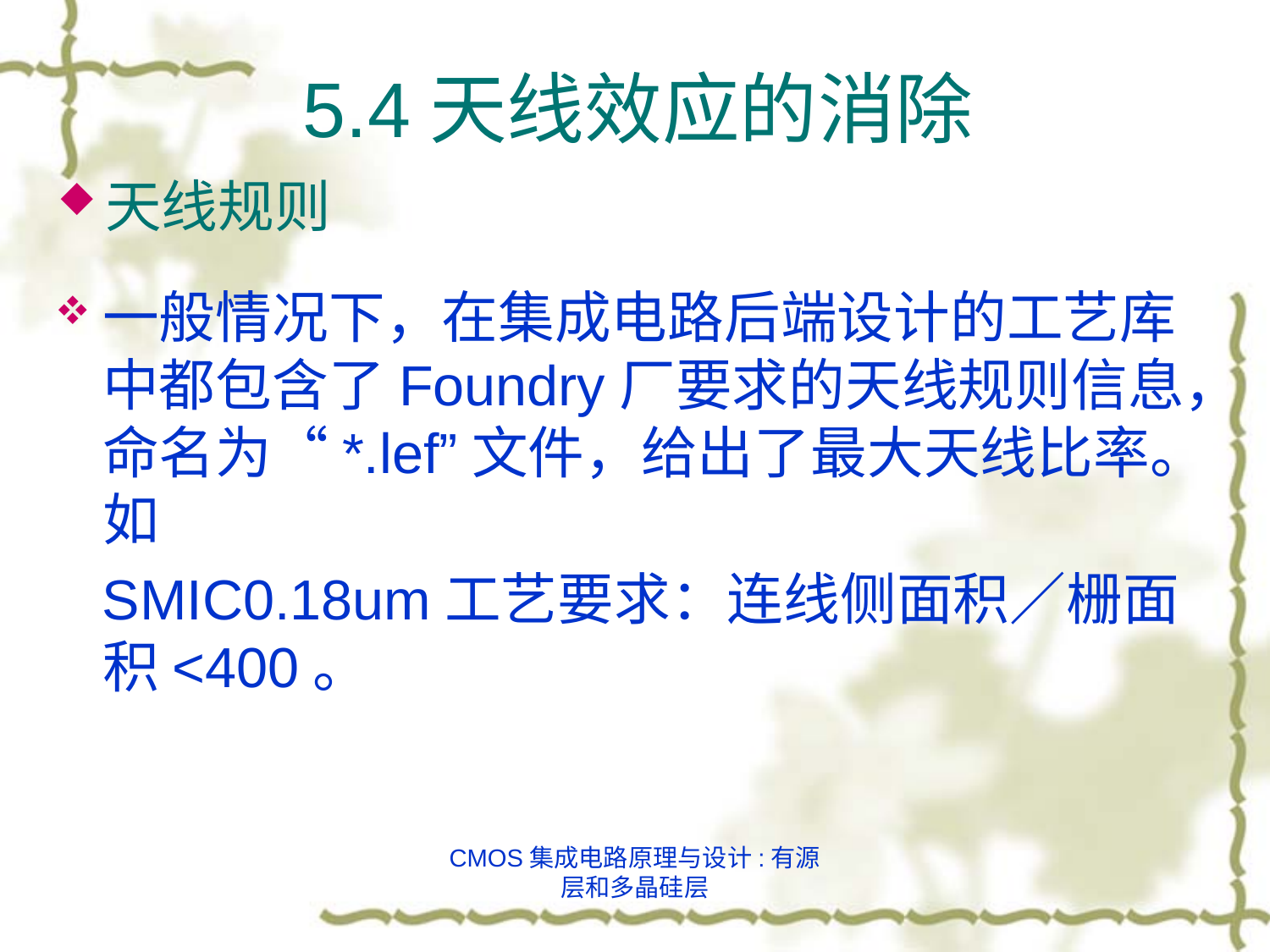

# 5.4天线效应的消除
天线规则

一般情况下，在集成电路后端设计的工艺库中都包含了Foundry厂要求的天线规则信息，命名为“*.lef”文件，给出了最大天线比率。如
   SMIC0.18um工艺要求：连线侧面积／栅面积<400。
CMOS集成电路原理与设计:有源层和多晶硅层
37